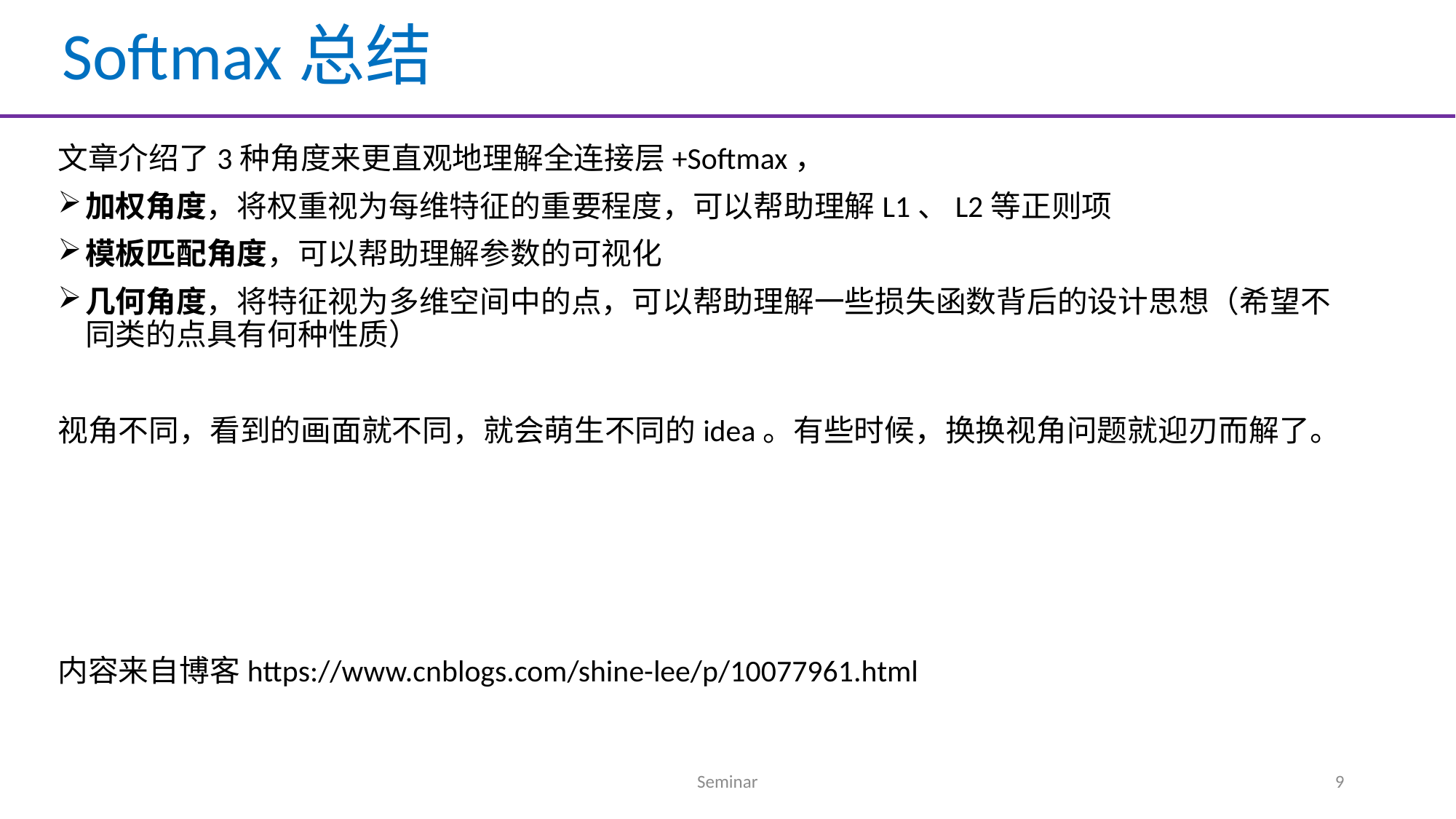

# Softmax总结
文章介绍了3种角度来更直观地理解全连接层+Softmax，
加权角度，将权重视为每维特征的重要程度，可以帮助理解L1、L2等正则项
模板匹配角度，可以帮助理解参数的可视化
几何角度，将特征视为多维空间中的点，可以帮助理解一些损失函数背后的设计思想（希望不同类的点具有何种性质）

视角不同，看到的画面就不同，就会萌生不同的idea。有些时候，换换视角问题就迎刃而解了。

内容来自博客https://www.cnblogs.com/shine-lee/p/10077961.html
Seminar
9